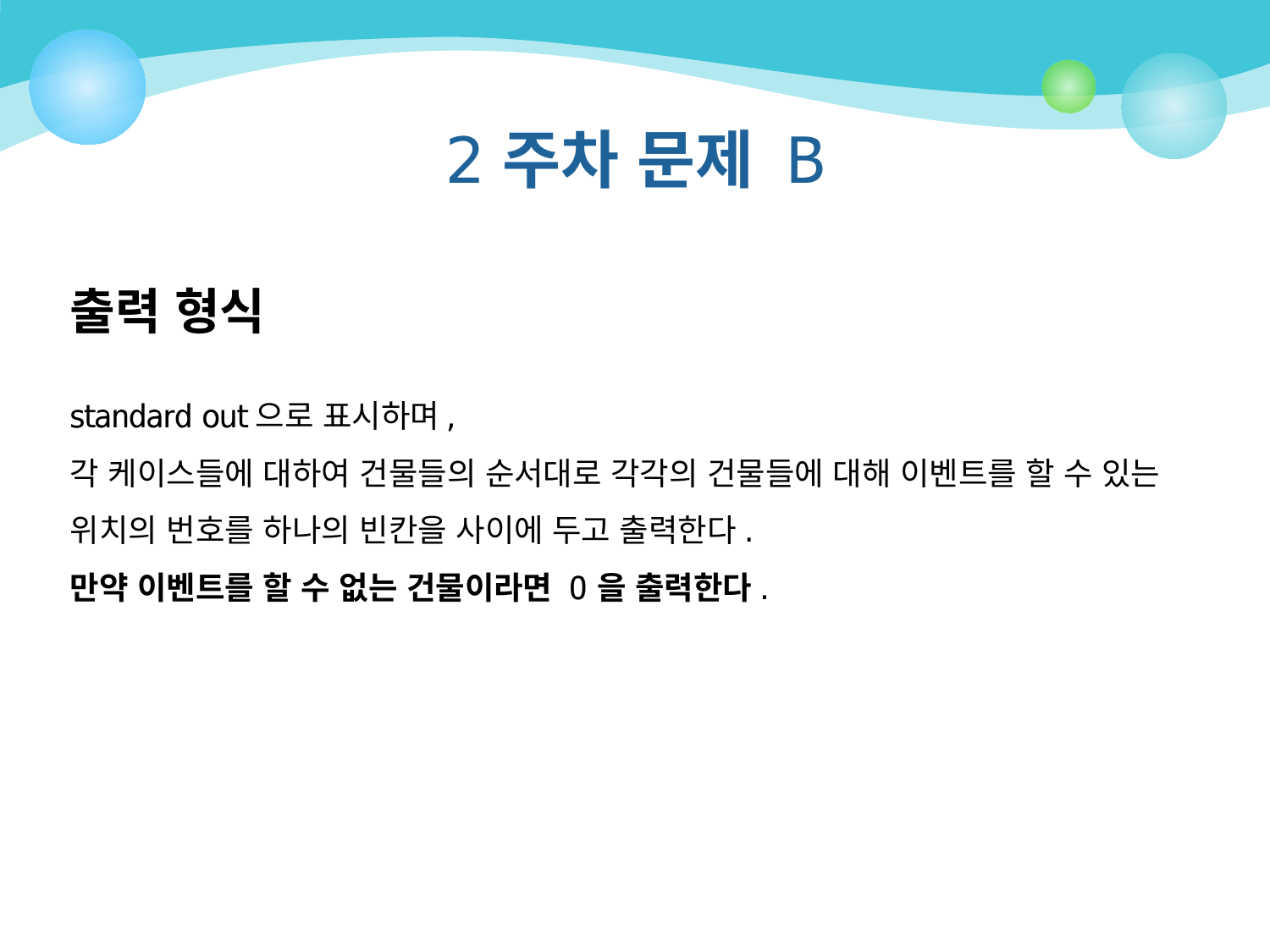

# 2주차 문제 B
출력 형식

standard out으로 표시하며,
각 케이스들에 대하여 건물들의 순서대로 각각의 건물들에 대해 이벤트를 할 수 있는 위치의 번호를 하나의 빈칸을 사이에 두고 출력한다.
만약 이벤트를 할 수 없는 건물이라면 0을 출력한다.